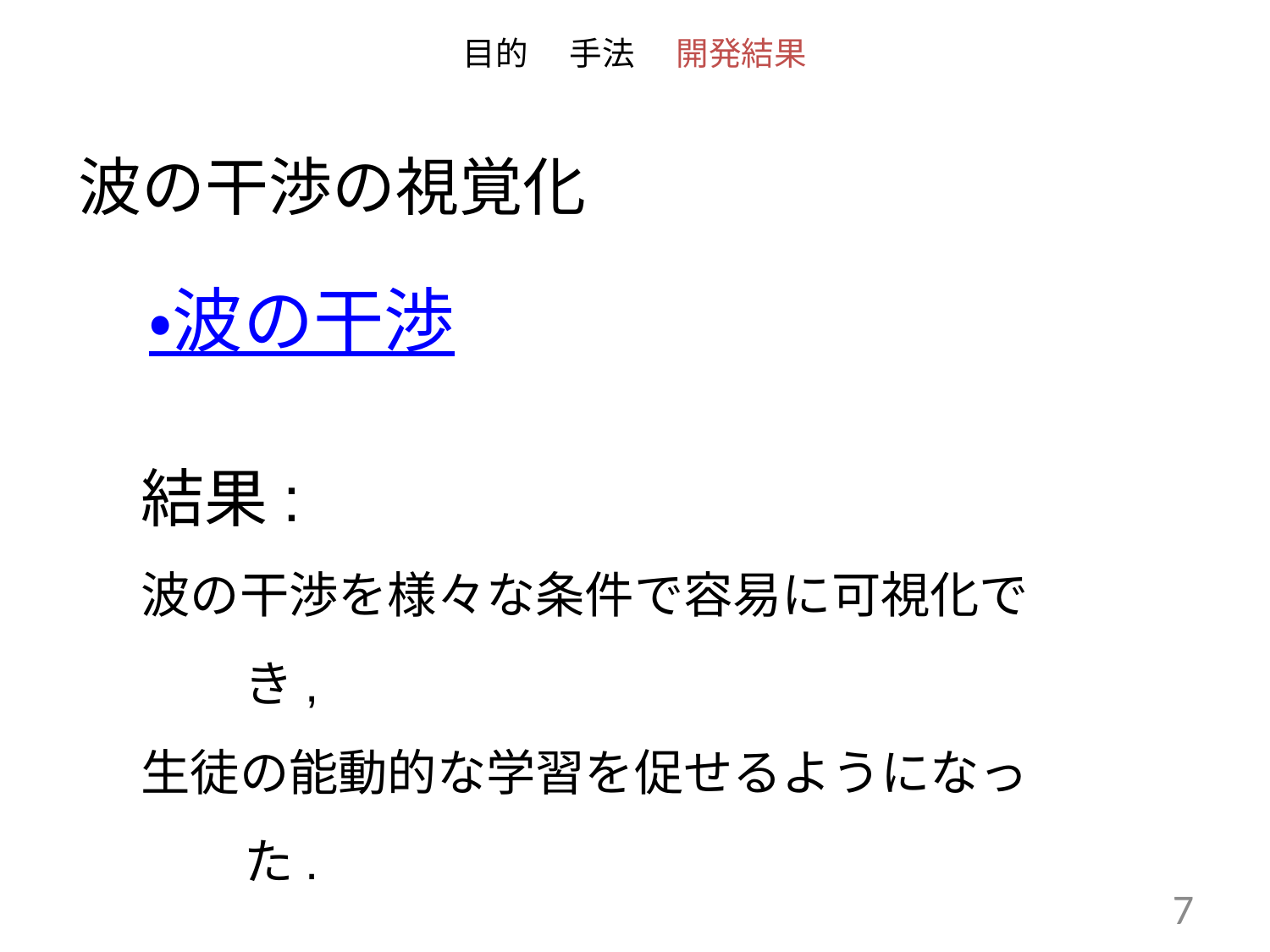

# 目的		手法		開発結果
波の干渉の視覚化
・波の干渉
結果:
波の干渉を様々な条件で容易に可視化でき,
生徒の能動的な学習を促せるようになった.
7